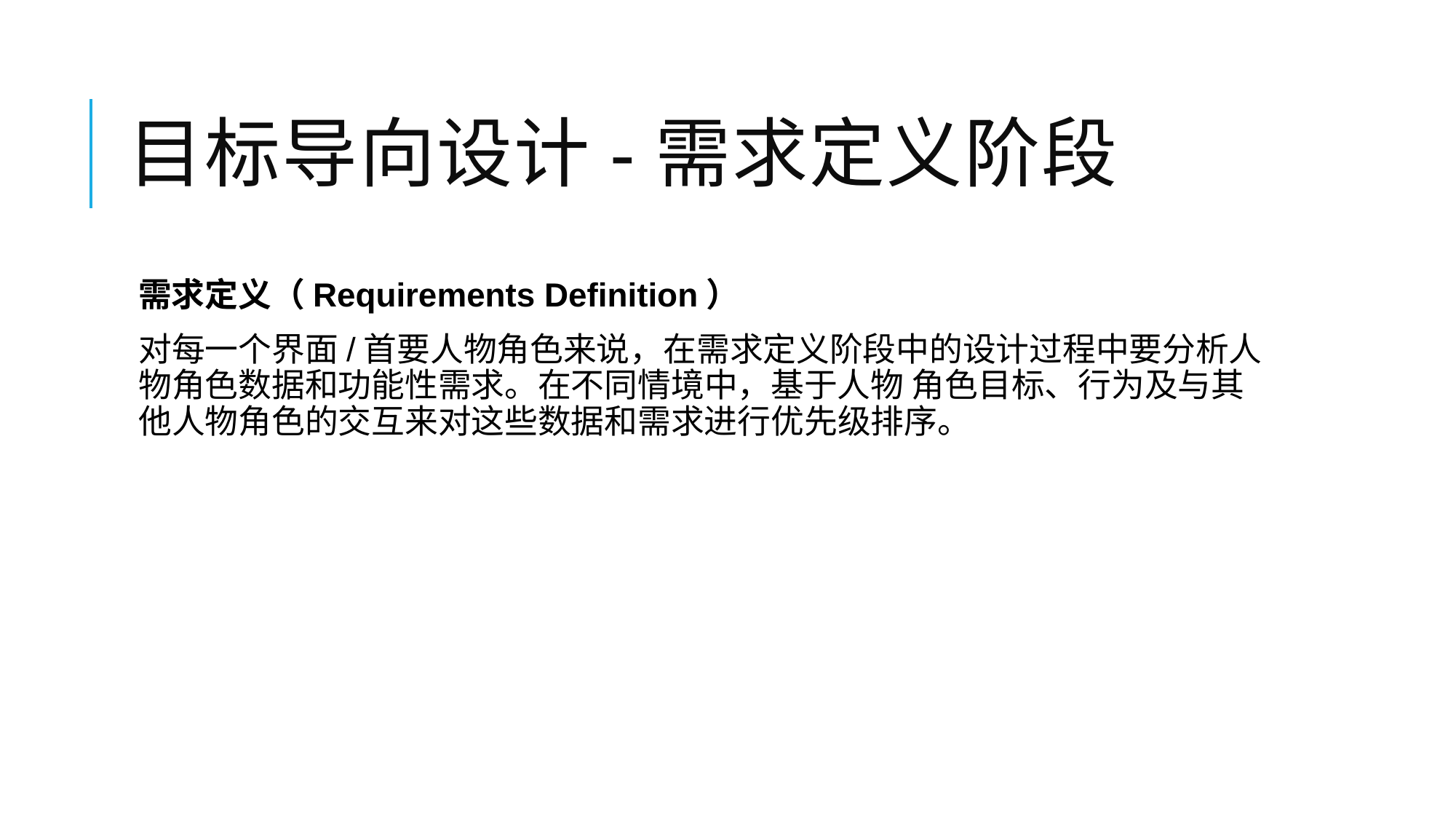

17
# 目标导向设计-需求定义阶段
需求定义（Requirements Definition）
对每一个界面/首要人物角色来说，在需求定义阶段中的设计过程中要分析人物角色数据和功能性需求。在不同情境中，基于人物 角色目标、行为及与其他人物角色的交互来对这些数据和需求进行优先级排序。